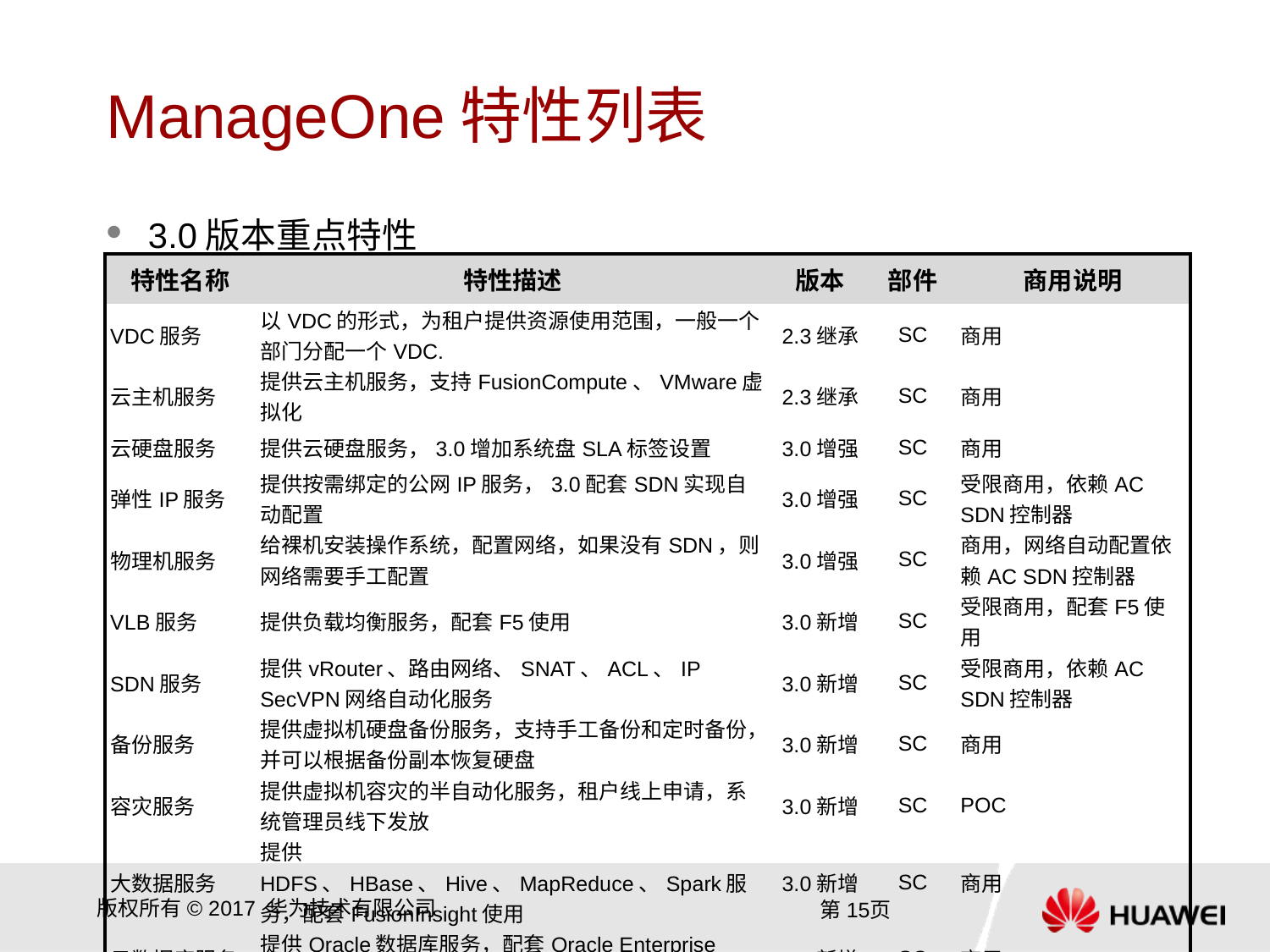

# ManageOne特性列表
3.0版本重点特性
| 特性名称 | 特性描述 | 版本 | 部件 | 商用说明 |
| --- | --- | --- | --- | --- |
| VDC服务 | 以VDC的形式，为租户提供资源使用范围，一般一个部门分配一个VDC. | 2.3继承 | SC | 商用 |
| 云主机服务 | 提供云主机服务，支持FusionCompute、VMware虚拟化 | 2.3继承 | SC | 商用 |
| 云硬盘服务 | 提供云硬盘服务，3.0增加系统盘SLA标签设置 | 3.0增强 | SC | 商用 |
| 弹性IP服务 | 提供按需绑定的公网IP服务，3.0配套SDN实现自动配置 | 3.0增强 | SC | 受限商用，依赖AC SDN控制器 |
| 物理机服务 | 给裸机安装操作系统，配置网络，如果没有SDN，则网络需要手工配置 | 3.0增强 | SC | 商用，网络自动配置依赖AC SDN控制器 |
| VLB服务 | 提供负载均衡服务，配套F5使用 | 3.0新增 | SC | 受限商用，配套F5使用 |
| SDN服务 | 提供vRouter、路由网络、SNAT、ACL、IP SecVPN网络自动化服务 | 3.0新增 | SC | 受限商用，依赖AC SDN控制器 |
| 备份服务 | 提供虚拟机硬盘备份服务，支持手工备份和定时备份，并可以根据备份副本恢复硬盘 | 3.0新增 | SC | 商用 |
| 容灾服务 | 提供虚拟机容灾的半自动化服务，租户线上申请，系统管理员线下发放 | 3.0新增 | SC | POC |
| 大数据服务 | 提供HDFS、HBase、Hive、MapReduce、Spark服务，配套FusionInsight使用 | 3.0新增 | SC | 商用 |
| 云数据库服务 | 提供Oracle数据库服务，配套Oracle Enterprise Manager使用 | 3.0新增 | SC | 商用 |